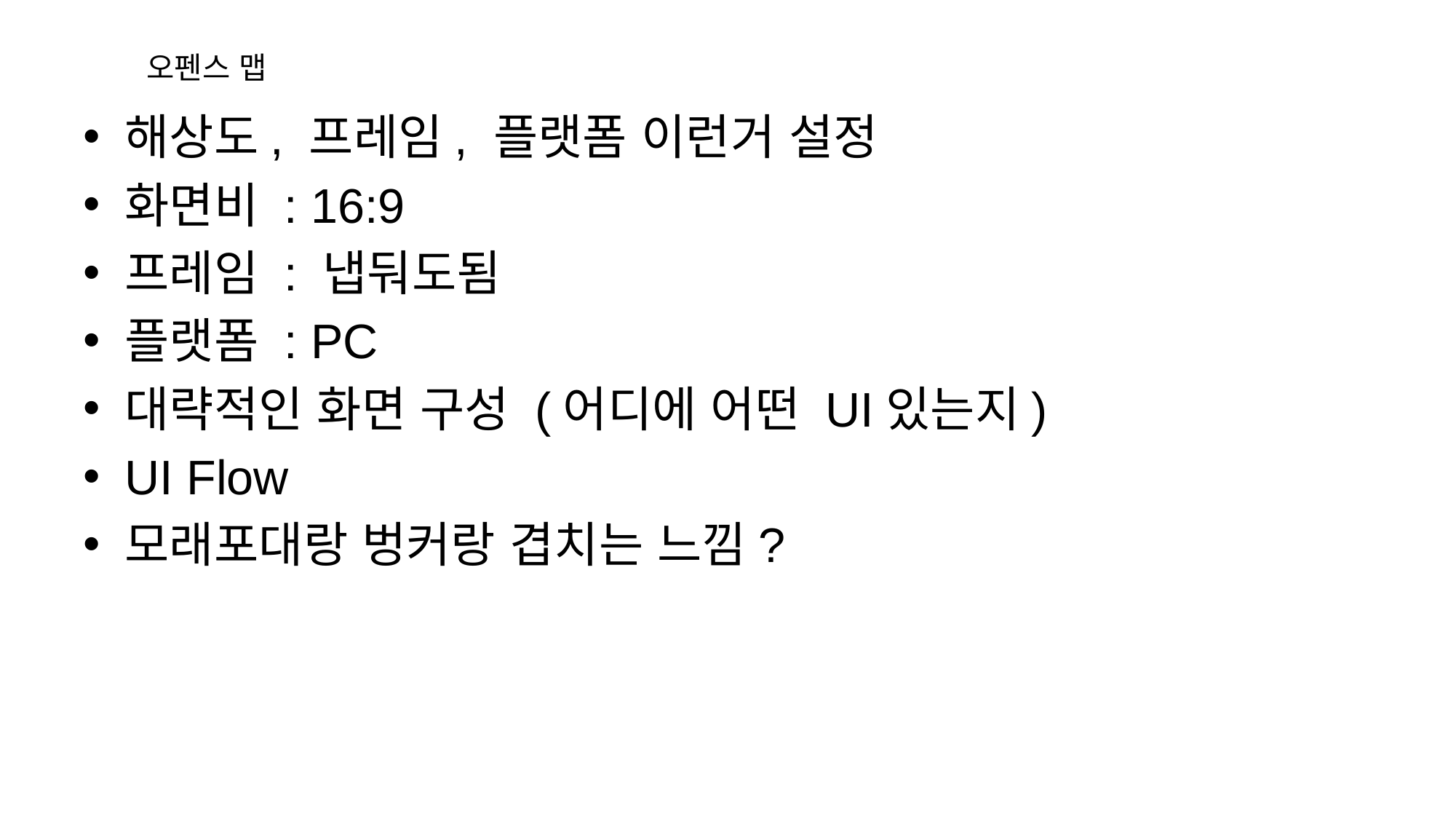

# 오펜스 맵
해상도, 프레임, 플랫폼 이런거 설정
화면비 : 16:9
프레임 : 냅둬도됨
플랫폼 : PC
대략적인 화면 구성 (어디에 어떤 UI있는지)
UI Flow
모래포대랑 벙커랑 겹치는 느낌?